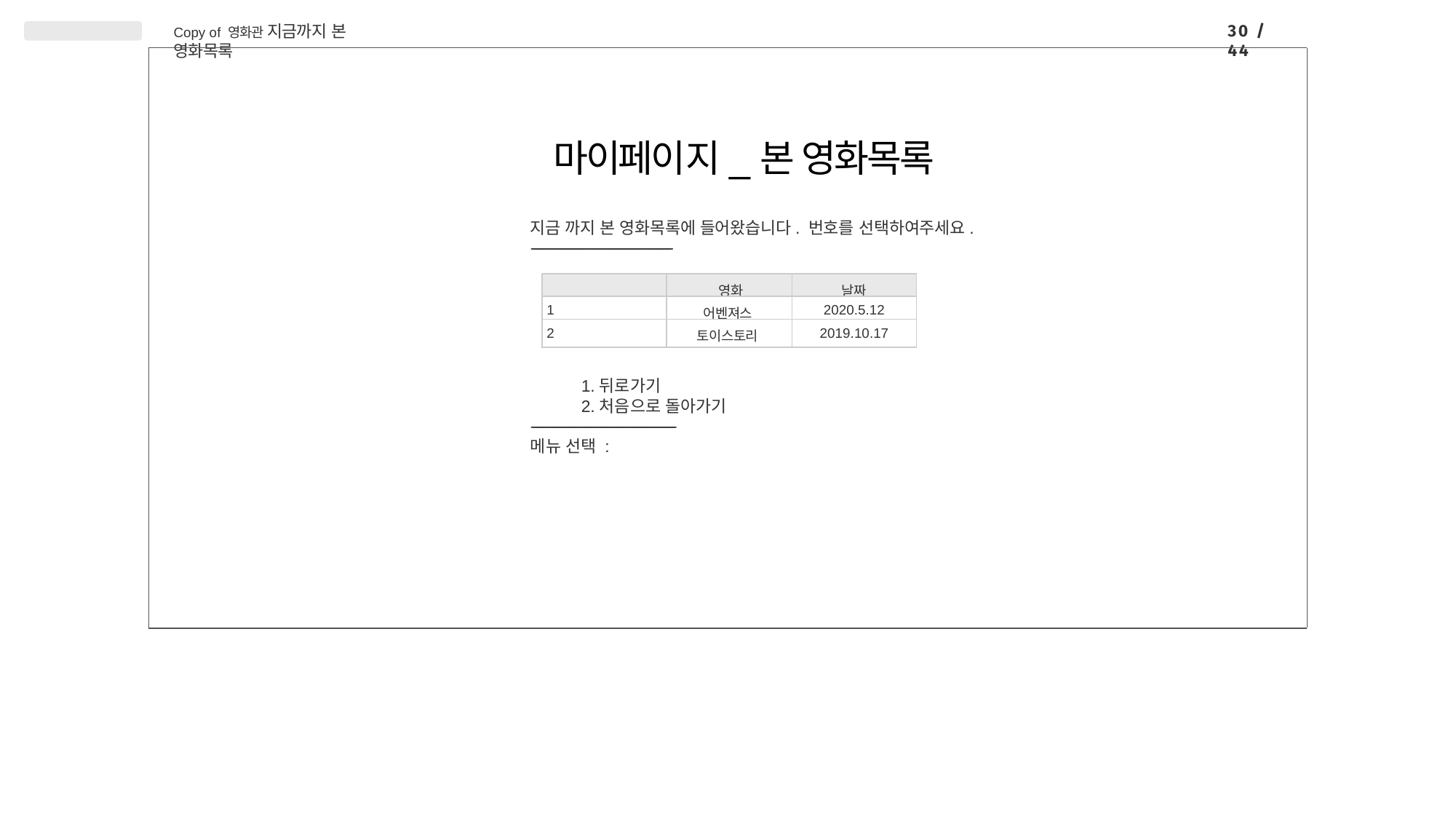

30 / 44
Copy of 영화관 지금까지 본 영화목록

# 마이페이지_본 영화목록
지금 까지 본 영화목록에 들어왔습니다. 번호를 선택하여주세요.
-----------------------------------------------------------------
|  | 영화 | 날짜 |
| --- | --- | --- |
| 1 | 어벤져스 | 2020.5.12 |
| 2 | 토이스토리 | 2019.10.17 |
뒤로가기
처음으로 돌아가기
---------------------------------------------------------------
메뉴 선택 :